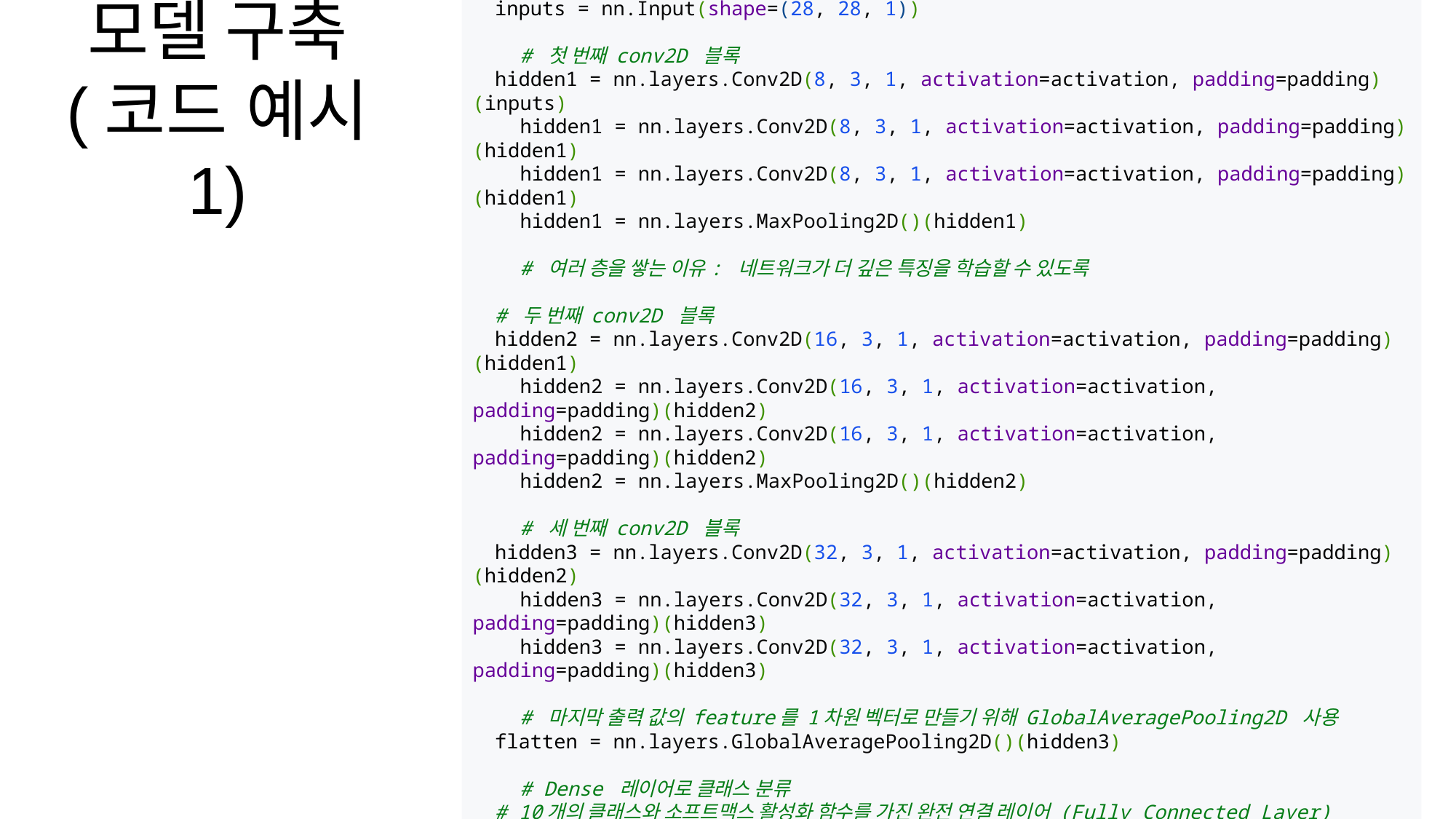

# 방법 1: Functional API 사용해서 모델 정의하기 def create_model(activation = tf.nn.relu, padding = "SAME"): # 28*28 크기의 1채널 이미지를 input 크기 값으로 지정 inputs = nn.Input(shape=(28, 28, 1)) # 첫 번째 conv2D 블록 hidden1 = nn.layers.Conv2D(8, 3, 1, activation=activation, padding=padding)(inputs) hidden1 = nn.layers.Conv2D(8, 3, 1, activation=activation, padding=padding)(hidden1) hidden1 = nn.layers.Conv2D(8, 3, 1, activation=activation, padding=padding)(hidden1) hidden1 = nn.layers.MaxPooling2D()(hidden1) # 여러 층을 쌓는 이유: 네트워크가 더 깊은 특징을 학습할 수 있도록 # 두 번째 conv2D 블록 hidden2 = nn.layers.Conv2D(16, 3, 1, activation=activation, padding=padding)(hidden1) hidden2 = nn.layers.Conv2D(16, 3, 1, activation=activation, padding=padding)(hidden2) hidden2 = nn.layers.Conv2D(16, 3, 1, activation=activation, padding=padding)(hidden2) hidden2 = nn.layers.MaxPooling2D()(hidden2) # 세 번째 conv2D 블록 hidden3 = nn.layers.Conv2D(32, 3, 1, activation=activation, padding=padding)(hidden2) hidden3 = nn.layers.Conv2D(32, 3, 1, activation=activation, padding=padding)(hidden3) hidden3 = nn.layers.Conv2D(32, 3, 1, activation=activation, padding=padding)(hidden3) # 마지막 출력 값의 feature를 1차원 벡터로 만들기 위해 GlobalAveragePooling2D 사용 flatten = nn.layers.GlobalAveragePooling2D()(hidden3) # Dense 레이어로 클래스 분류 # 10개의 클래스와 소프트맥스 활성화 함수를 가진 완전 연결 레이어 (Fully Connected Layer) outputs = nn.layers.Dense(10, activation=tf.nn.softmax)(flatten) return nn.Model(inputs=inputs, outputs=outputs)
# 모델 구축 (코드 예시 1)